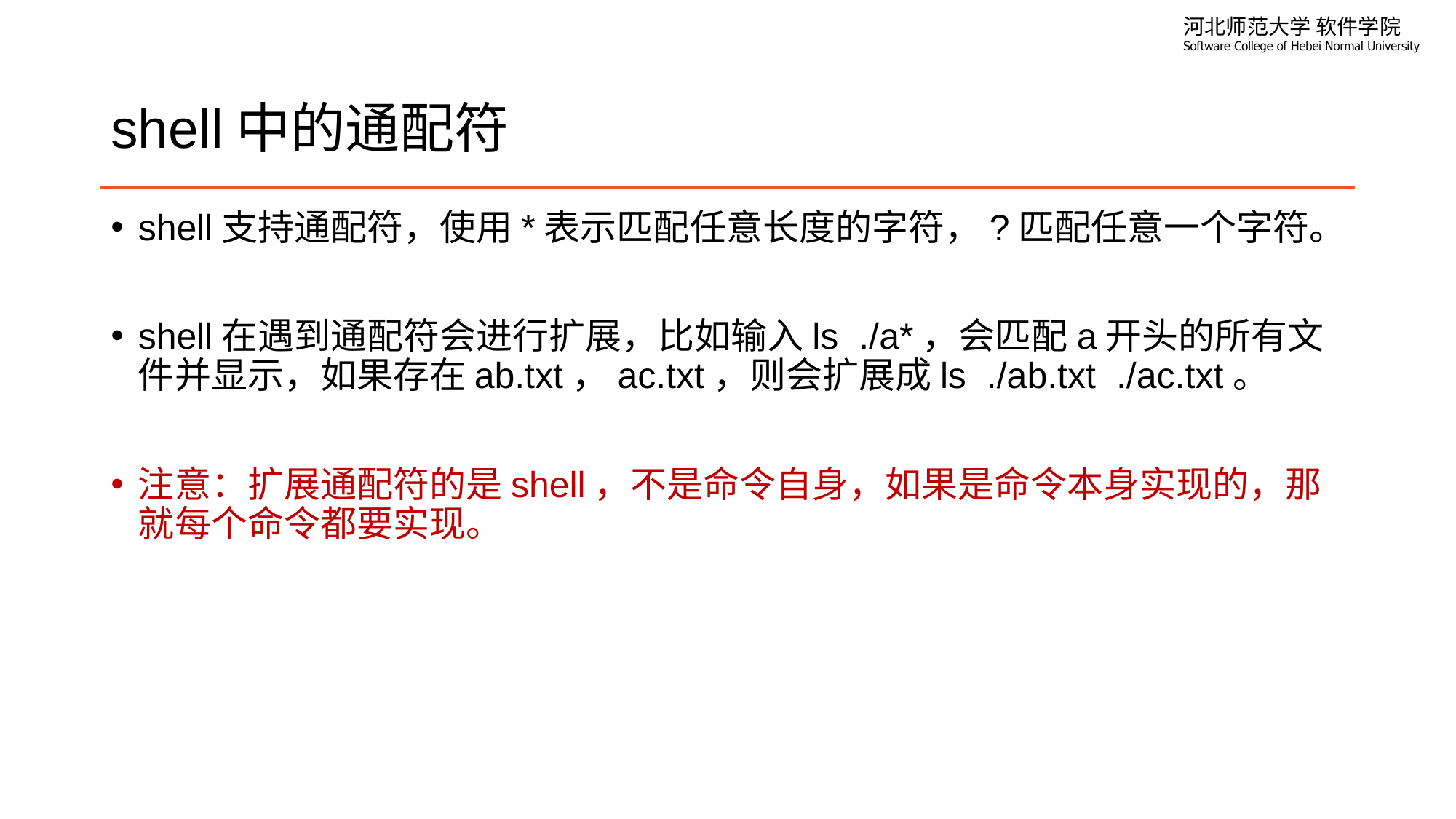

# shell中的通配符
shell支持通配符，使用*表示匹配任意长度的字符，?匹配任意一个字符。

shell在遇到通配符会进行扩展，比如输入ls  ./a*，会匹配a开头的所有文件并显示，如果存在ab.txt，ac.txt，则会扩展成ls  ./ab.txt  ./ac.txt。

注意：扩展通配符的是shell，不是命令自身，如果是命令本身实现的，那就每个命令都要实现。